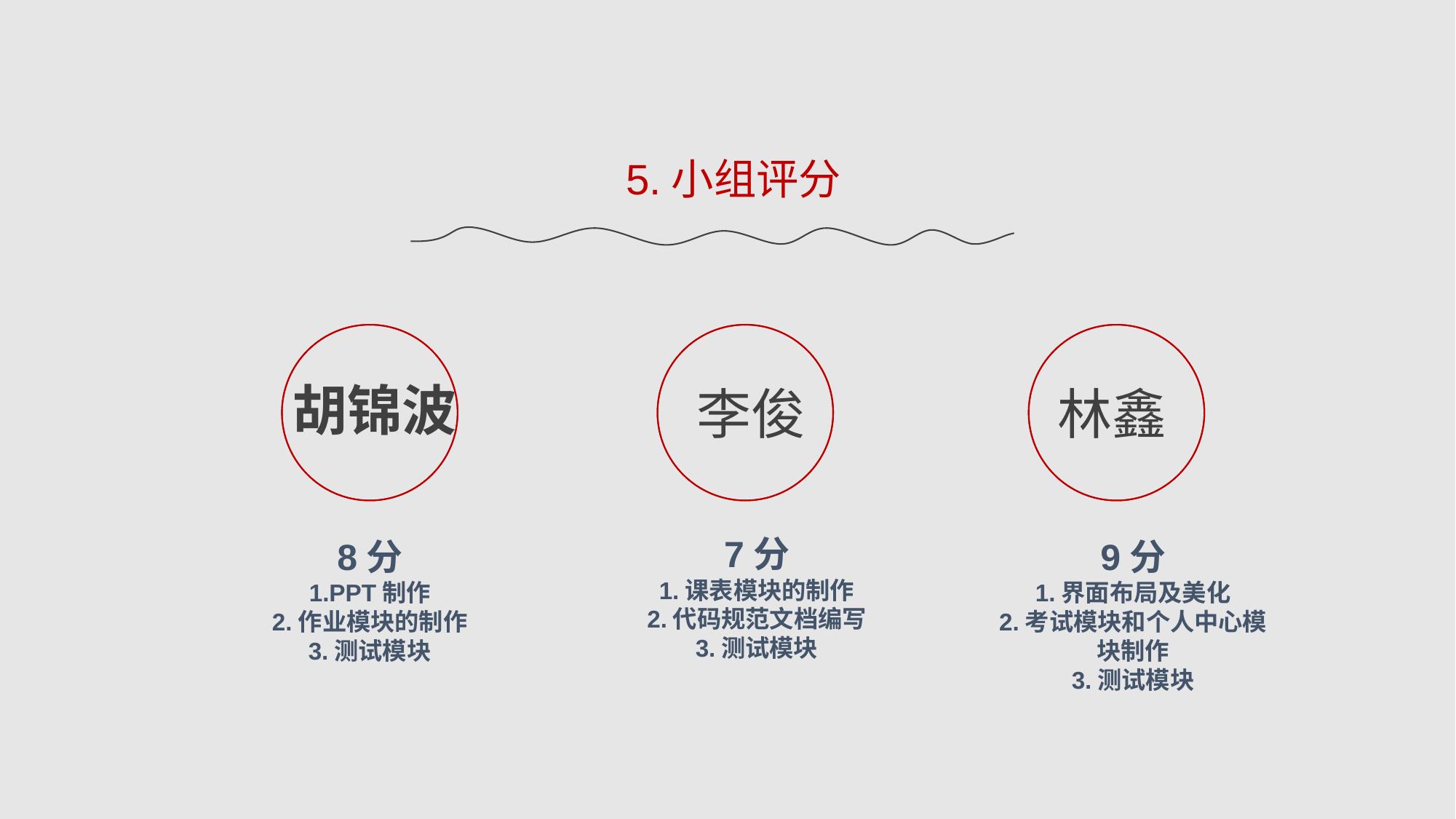

5.小组评分

胡锦波
李俊
林鑫
7分
1.课表模块的制作
2.代码规范文档编写
3.测试模块
8分
1.PPT制作
2.作业模块的制作
3.测试模块
9分
1.界面布局及美化
2.考试模块和个人中心模块制作
3.测试模块